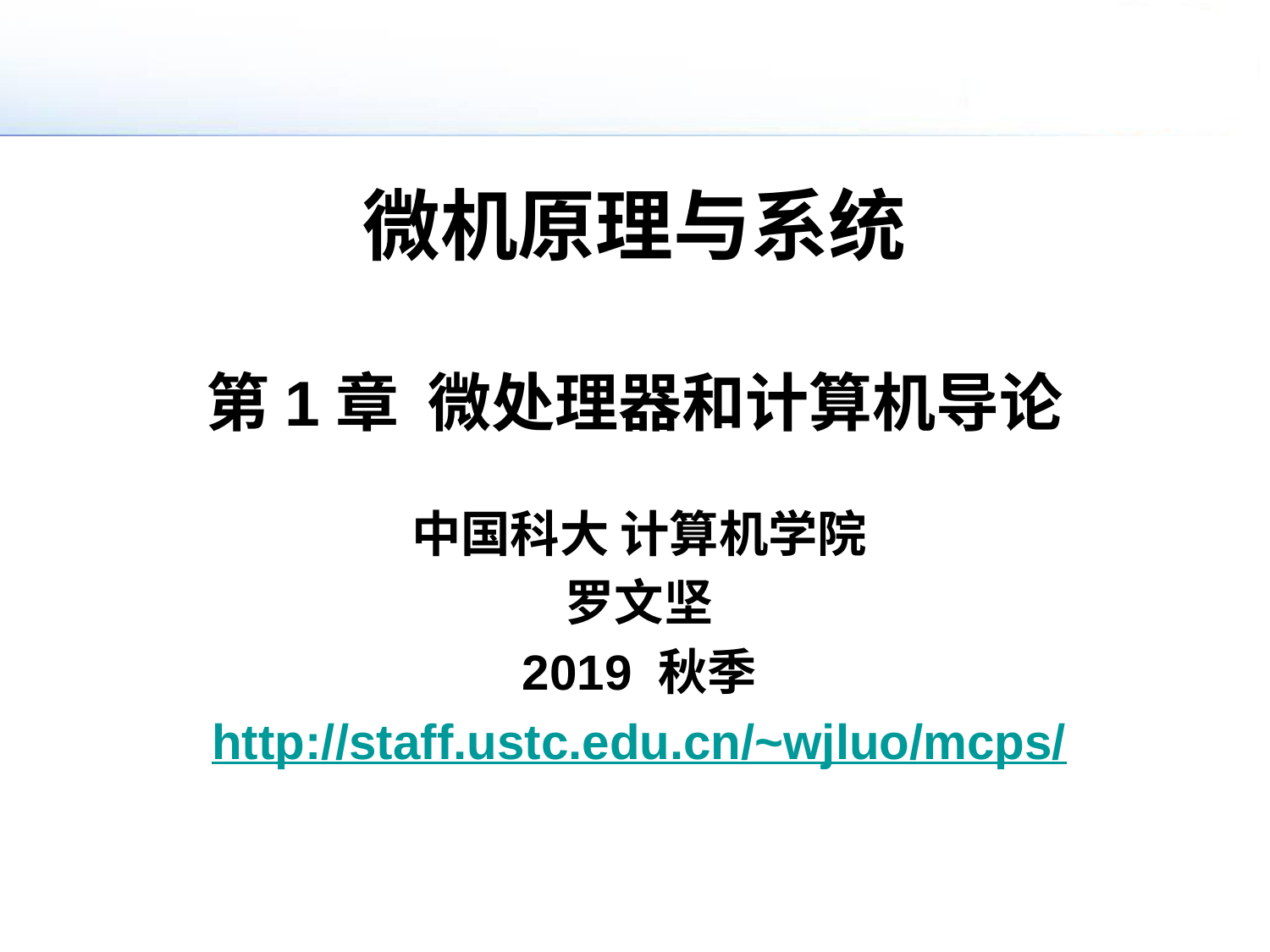

# 微机原理与系统 第1章  微处理器和计算机导论
中国科大 计算机学院
罗文坚
2019 秋季
http://staff.ustc.edu.cn/~wjluo/mcps/